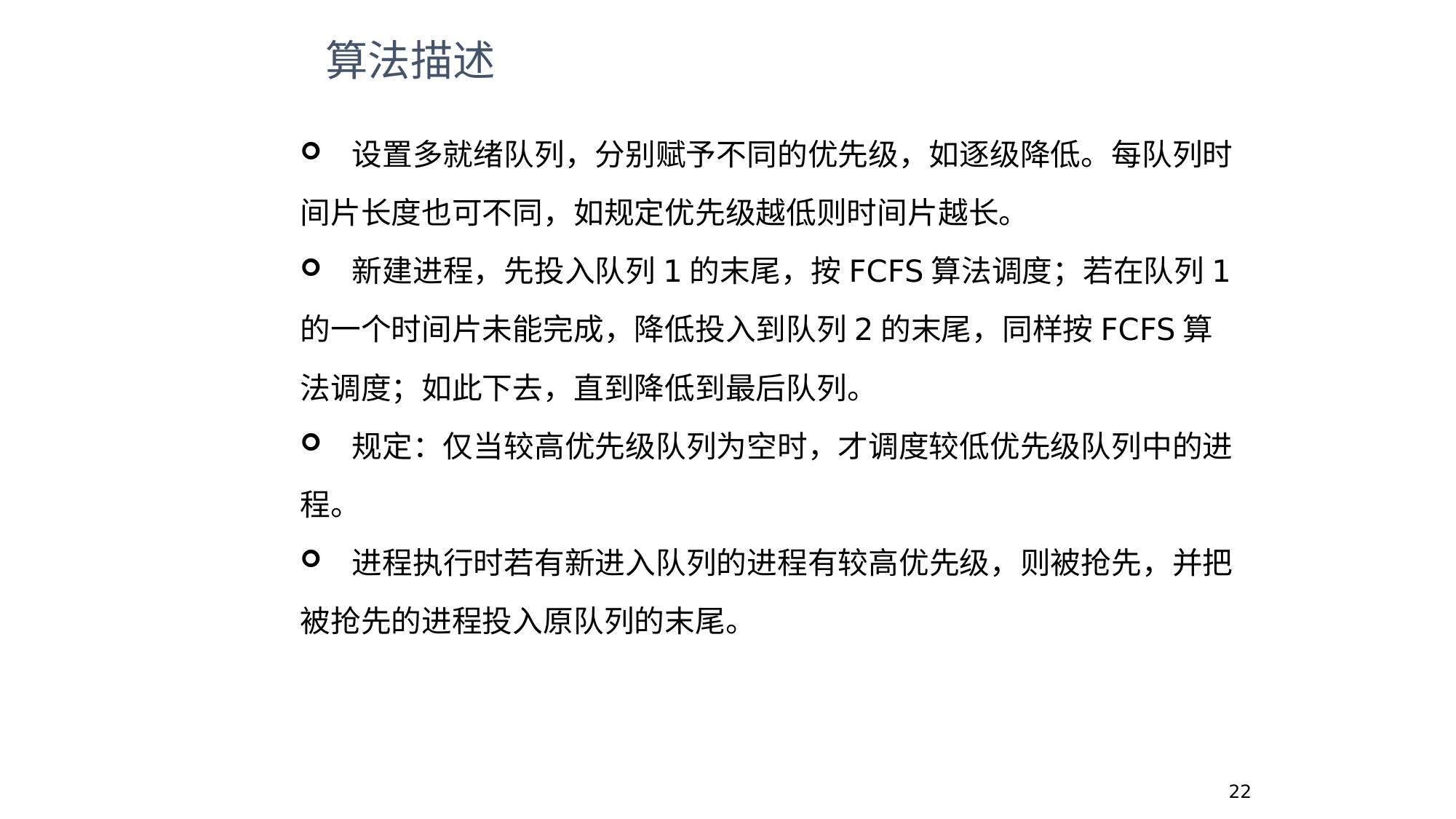

算法描述
　设置多就绪队列，分别赋予不同的优先级，如逐级降低。每队列时间片长度也可不同，如规定优先级越低则时间片越长。
　新建进程，先投入队列1的末尾，按FCFS算法调度；若在队列1的一个时间片未能完成，降低投入到队列2的末尾，同样按FCFS算法调度；如此下去，直到降低到最后队列。
　规定：仅当较高优先级队列为空时，才调度较低优先级队列中的进程。
　进程执行时若有新进入队列的进程有较高优先级，则被抢先，并把被抢先的进程投入原队列的末尾。
22